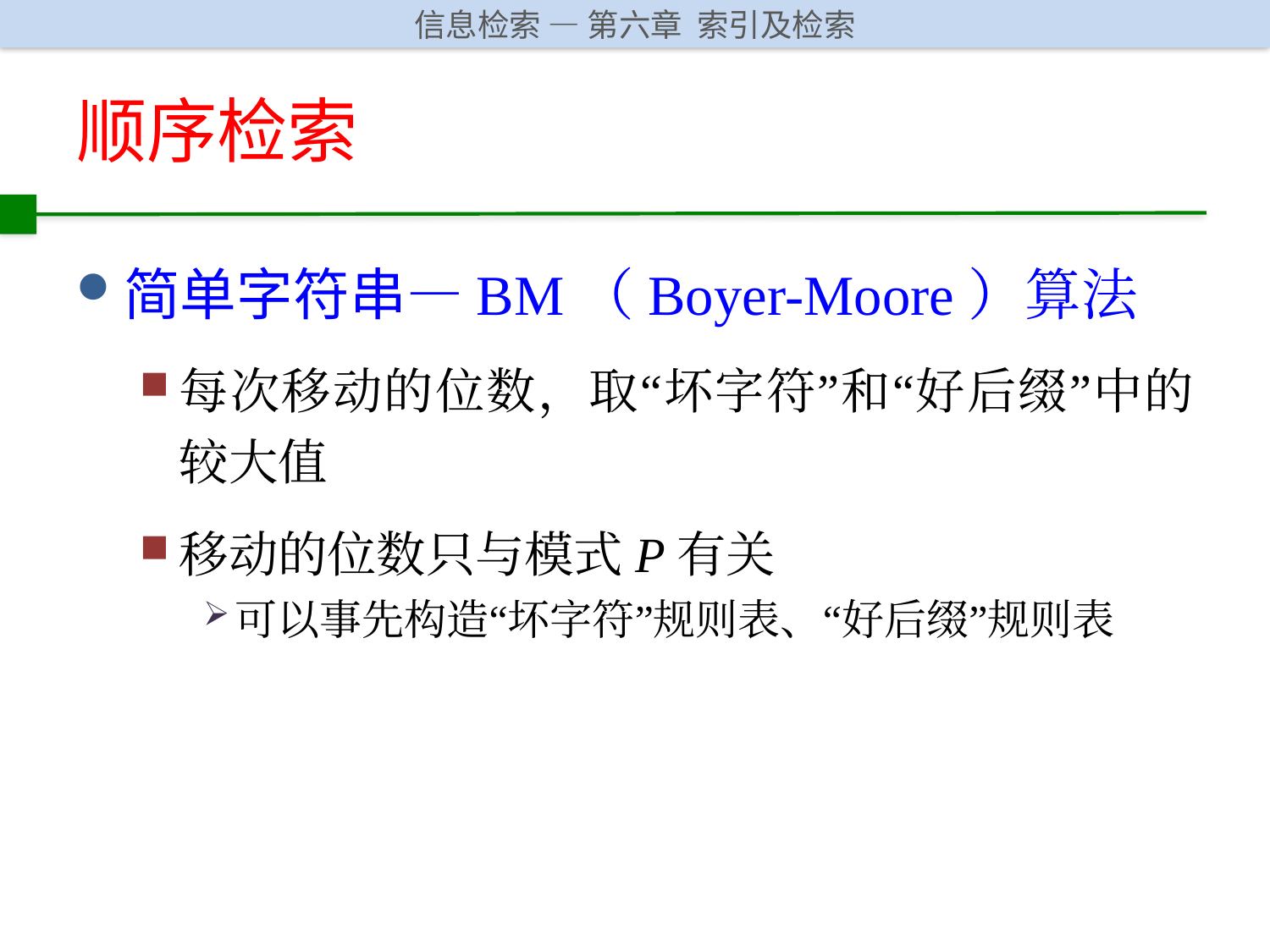

# 顺序检索
简单字符串—BM（Boyer-Moore）算法
每次移动的位数，取“坏字符”和“好后缀”中的较大值
移动的位数只与模式P有关
可以事先构造“坏字符”规则表、“好后缀”规则表